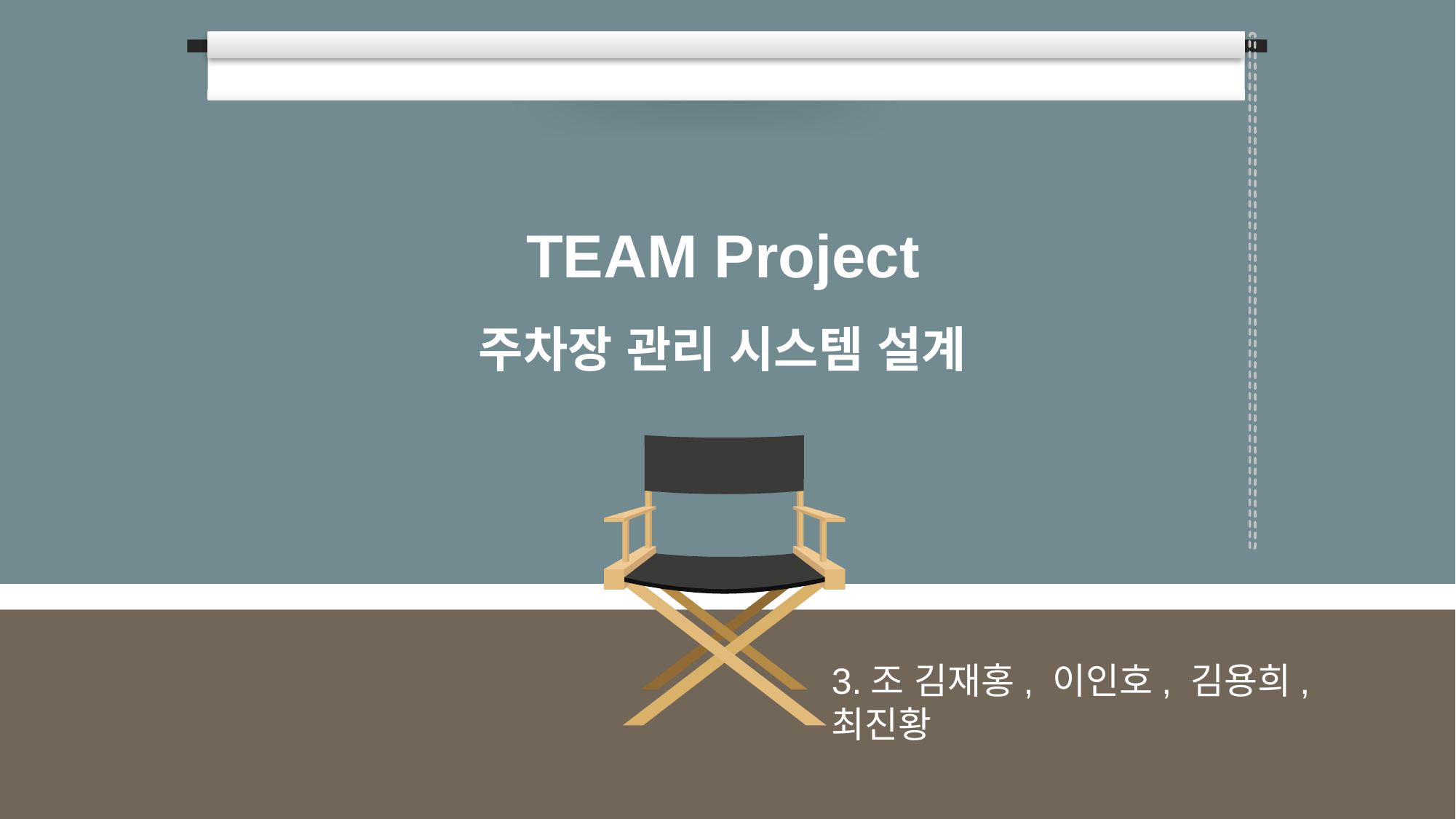

TEAM Project
주차장 관리 시스템 설계

3.조 김재홍, 이인호, 김용희, 최진황